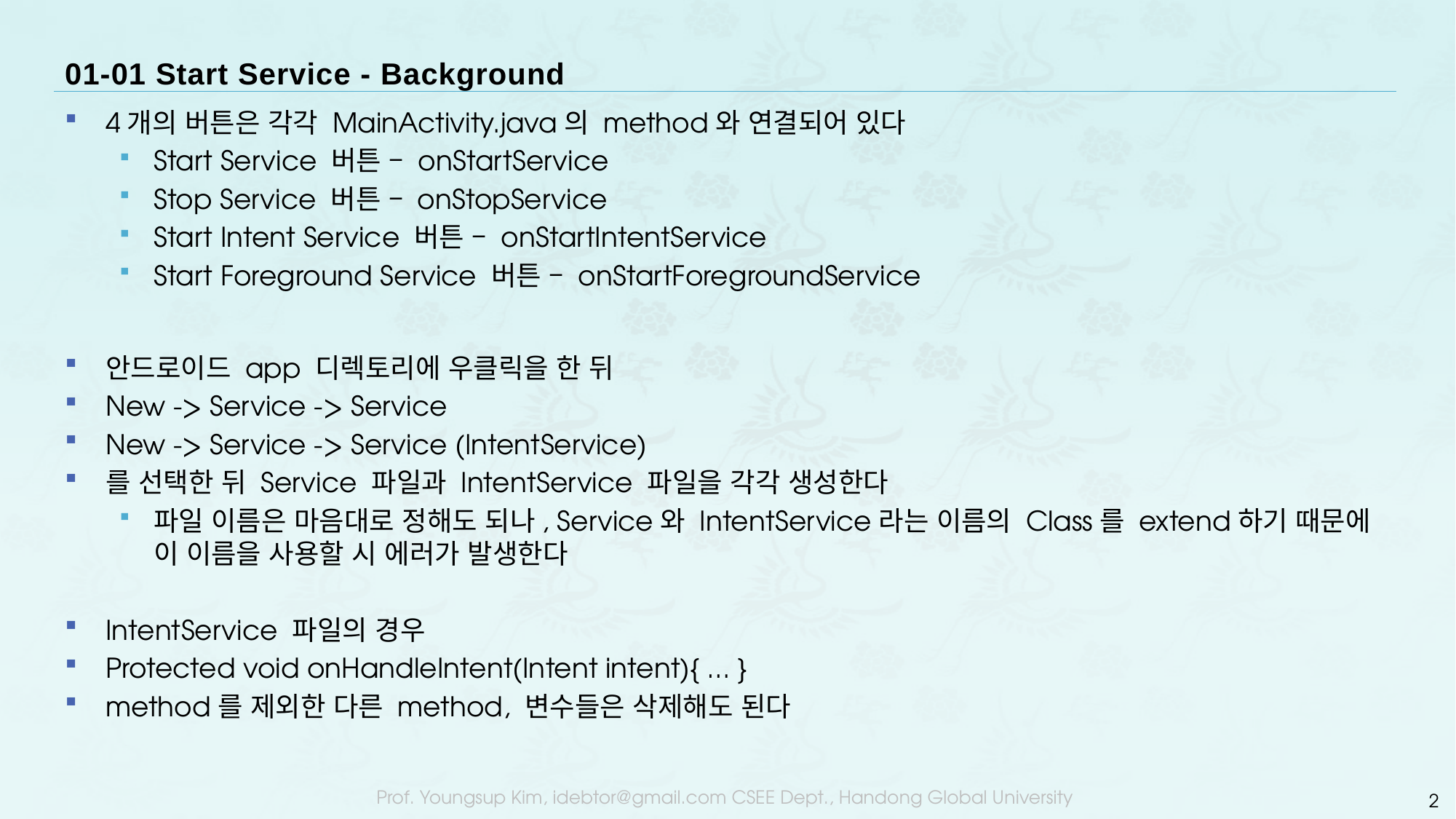

# 01-01 Start Service - Background
4개의 버튼은 각각 MainActivity.java의 method와 연결되어 있다
Start Service 버튼 – onStartService
Stop Service 버튼 – onStopService
Start Intent Service 버튼 – onStartIntentService
Start Foreground Service 버튼 – onStartForegroundService

안드로이드 app 디렉토리에 우클릭을 한 뒤
New -> Service -> Service
New -> Service -> Service (IntentService)
를 선택한 뒤 Service 파일과 IntentService 파일을 각각 생성한다
파일 이름은 마음대로 정해도 되나, Service와 IntentService라는 이름의 Class를 extend하기 때문에 이 이름을 사용할 시 에러가 발생한다

IntentService 파일의 경우
Protected void onHandleIntent(Intent intent){ … }
method를 제외한 다른 method, 변수들은 삭제해도 된다
2